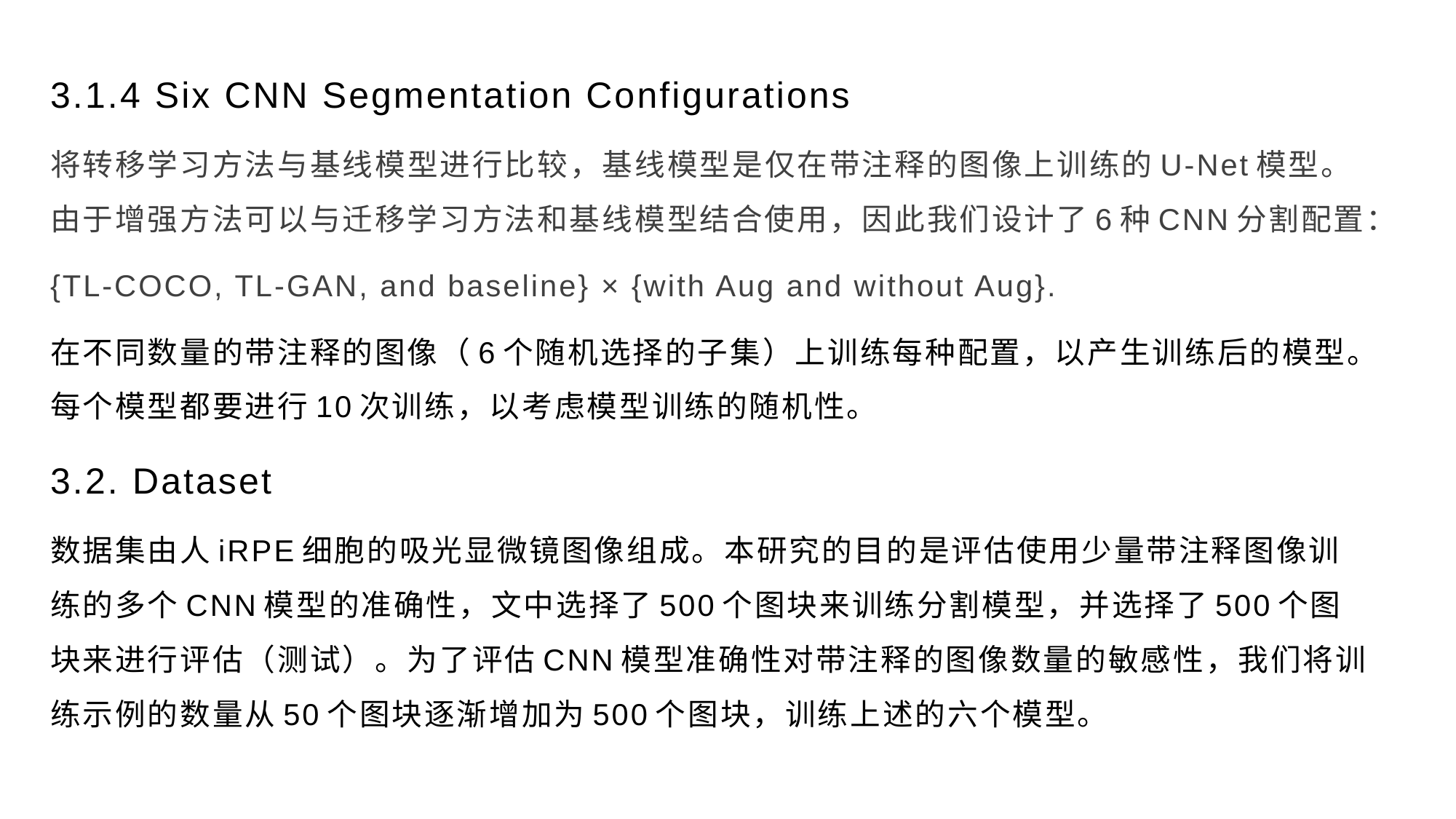

3.1.4 Six CNN Segmentation Configurations
将转移学习方法与基线模型进行比较，基线模型是仅在带注释的图像上训练的U-Net模型。由于增强方法可以与迁移学习方法和基线模型结合使用，因此我们设计了6种CNN分割配置：
{TL-COCO, TL-GAN, and baseline} × {with Aug and without Aug}.
在不同数量的带注释的图像（6个随机选择的子集）上训练每种配置，以产生训练后的模型。每个模型都要进行10次训练，以考虑模型训练的随机性。
3.2. Dataset
数据集由人iRPE细胞的吸光显微镜图像组成。本研究的目的是评估使用少量带注释图像训练的多个CNN模型的准确性，文中选择了500个图块来训练分割模型，并选择了500个图块来进行评估（测试）。为了评估CNN模型准确性对带注释的图像数量的敏感性，我们将训练示例的数量从50个图块逐渐增加为500个图块，训练上述的六个模型。